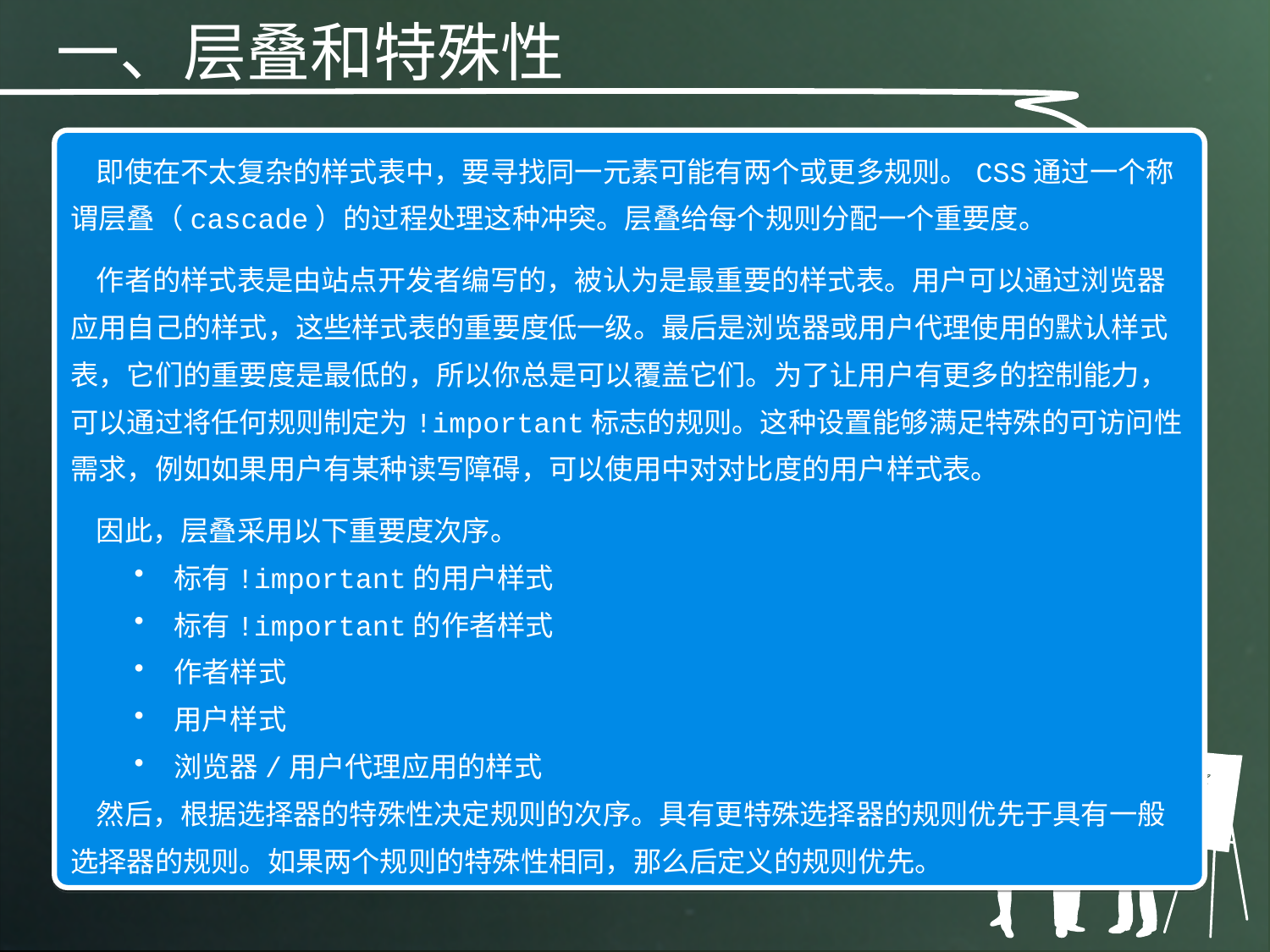

一、层叠和特殊性

   即使在不太复杂的样式表中，要寻找同一元素可能有两个或更多规则。CSS通过一个称谓层叠（cascade）的过程处理这种冲突。层叠给每个规则分配一个重要度。
   作者的样式表是由站点开发者编写的，被认为是最重要的样式表。用户可以通过浏览器应用自己的样式，这些样式表的重要度低一级。最后是浏览器或用户代理使用的默认样式表，它们的重要度是最低的，所以你总是可以覆盖它们。为了让用户有更多的控制能力，可以通过将任何规则制定为!important标志的规则。这种设置能够满足特殊的可访问性需求，例如如果用户有某种读写障碍，可以使用中对对比度的用户样式表。
   因此，层叠采用以下重要度次序。
标有!important的用户样式
标有!important的作者样式
作者样式
用户样式
浏览器/用户代理应用的样式
   然后，根据选择器的特殊性决定规则的次序。具有更特殊选择器的规则优先于具有一般选择器的规则。如果两个规则的特殊性相同，那么后定义的规则优先。